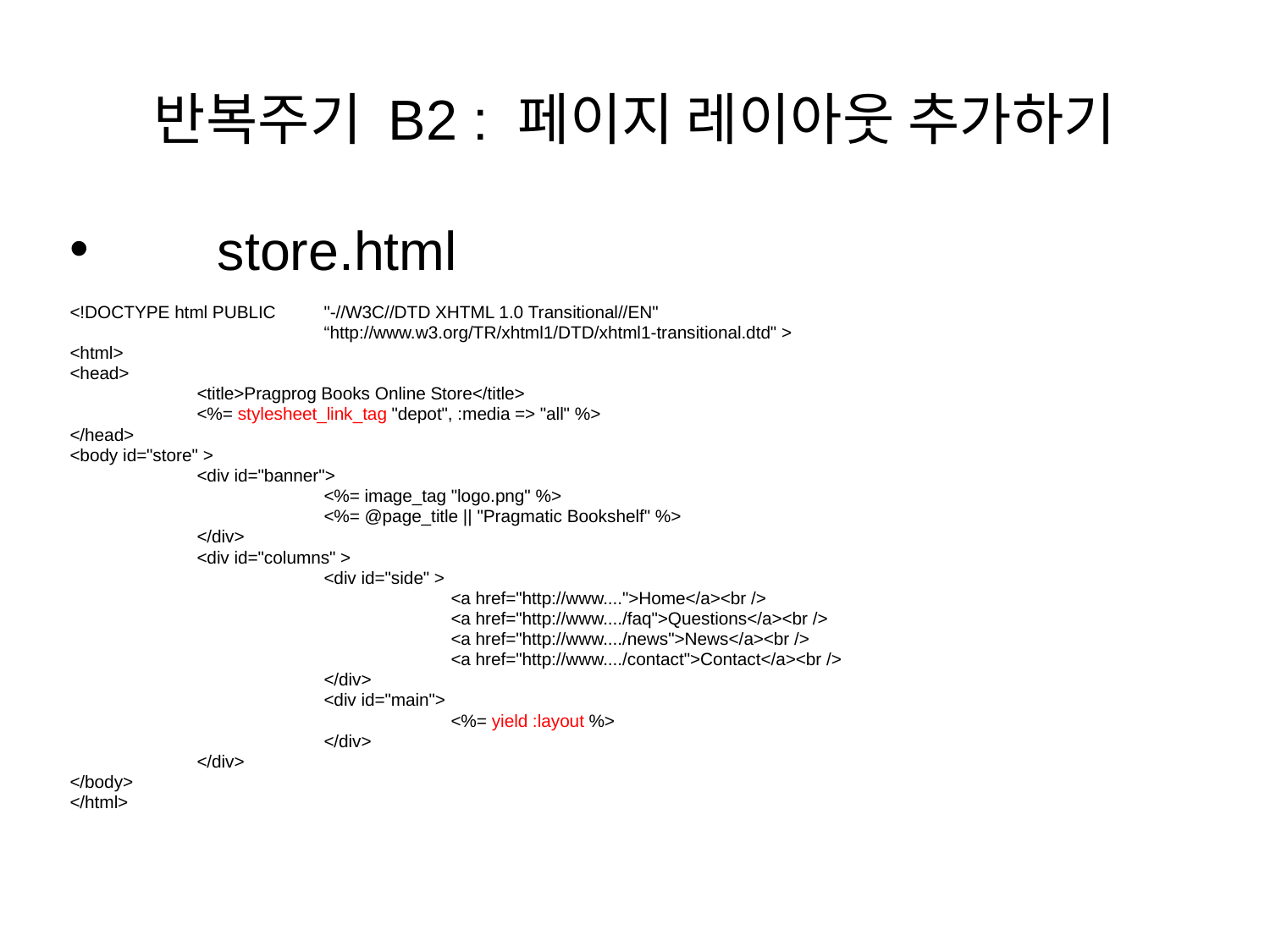

# 반복주기 B2 : 페이지 레이아웃 추가하기
store.html

<!DOCTYPE html PUBLIC 	"-//W3C//DTD XHTML 1.0 Transitional//EN"
		“http://www.w3.org/TR/xhtml1/DTD/xhtml1-transitional.dtd" >
<html>
<head>
	<title>Pragprog Books Online Store</title>
	<%= stylesheet_link_tag "depot", :media => "all" %>
</head>
<body id="store" >
	<div id="banner">
		<%= image_tag "logo.png" %>
		<%= @page_title || "Pragmatic Bookshelf" %>
	</div>
	<div id="columns" >
		<div id="side" >
			<a href="http://www....">Home</a><br />
			<a href="http://www..../faq">Questions</a><br />
			<a href="http://www..../news">News</a><br />
			<a href="http://www..../contact">Contact</a><br />
		</div>
		<div id="main">
			<%= yield :layout %>
		</div>
	</div>
</body>
</html>